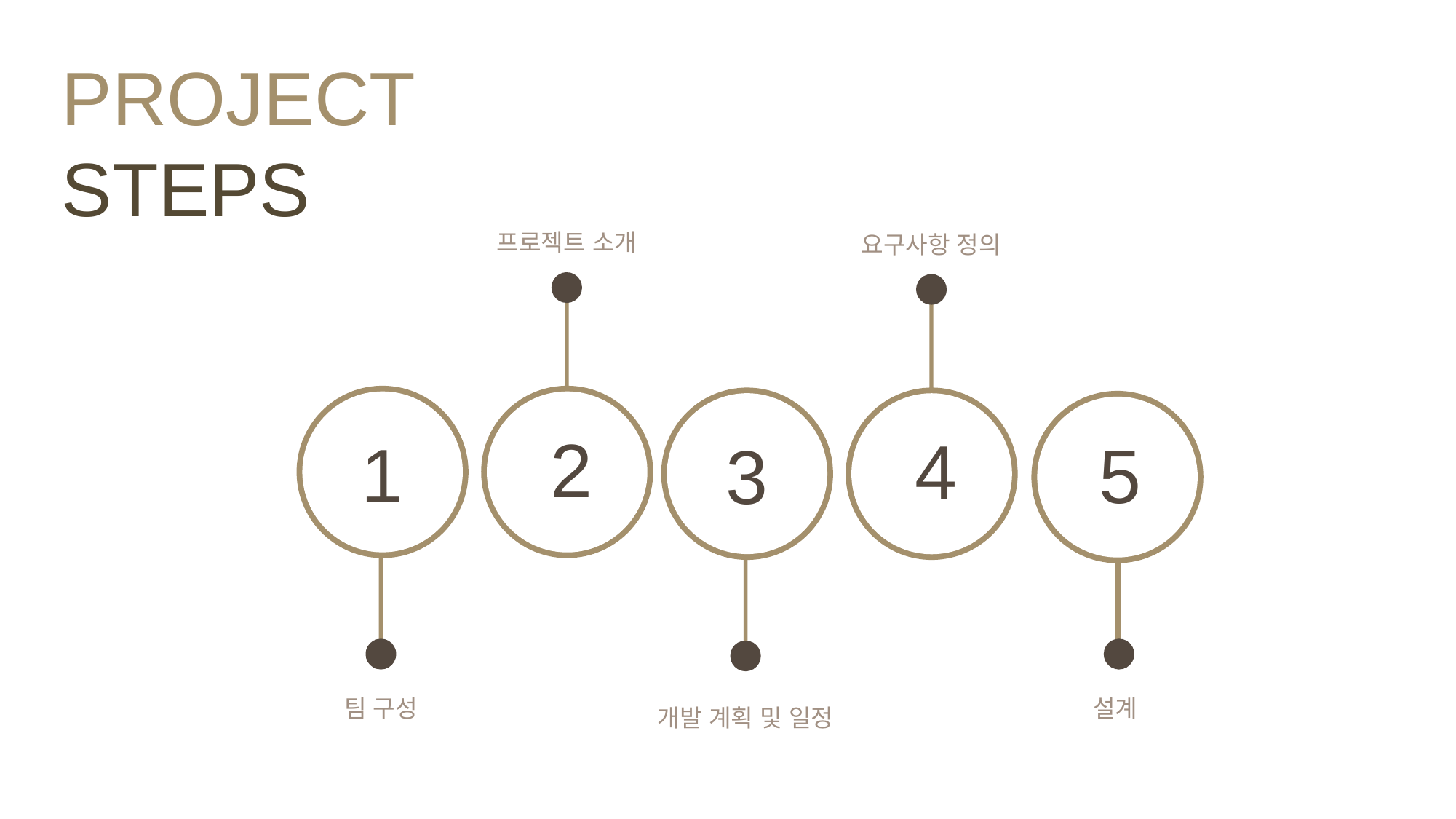

PROJECT STEPS
프로젝트 소개
요구사항 정의

2
4
1
5
3

팀 구성
설계
개발 계획 및 일정